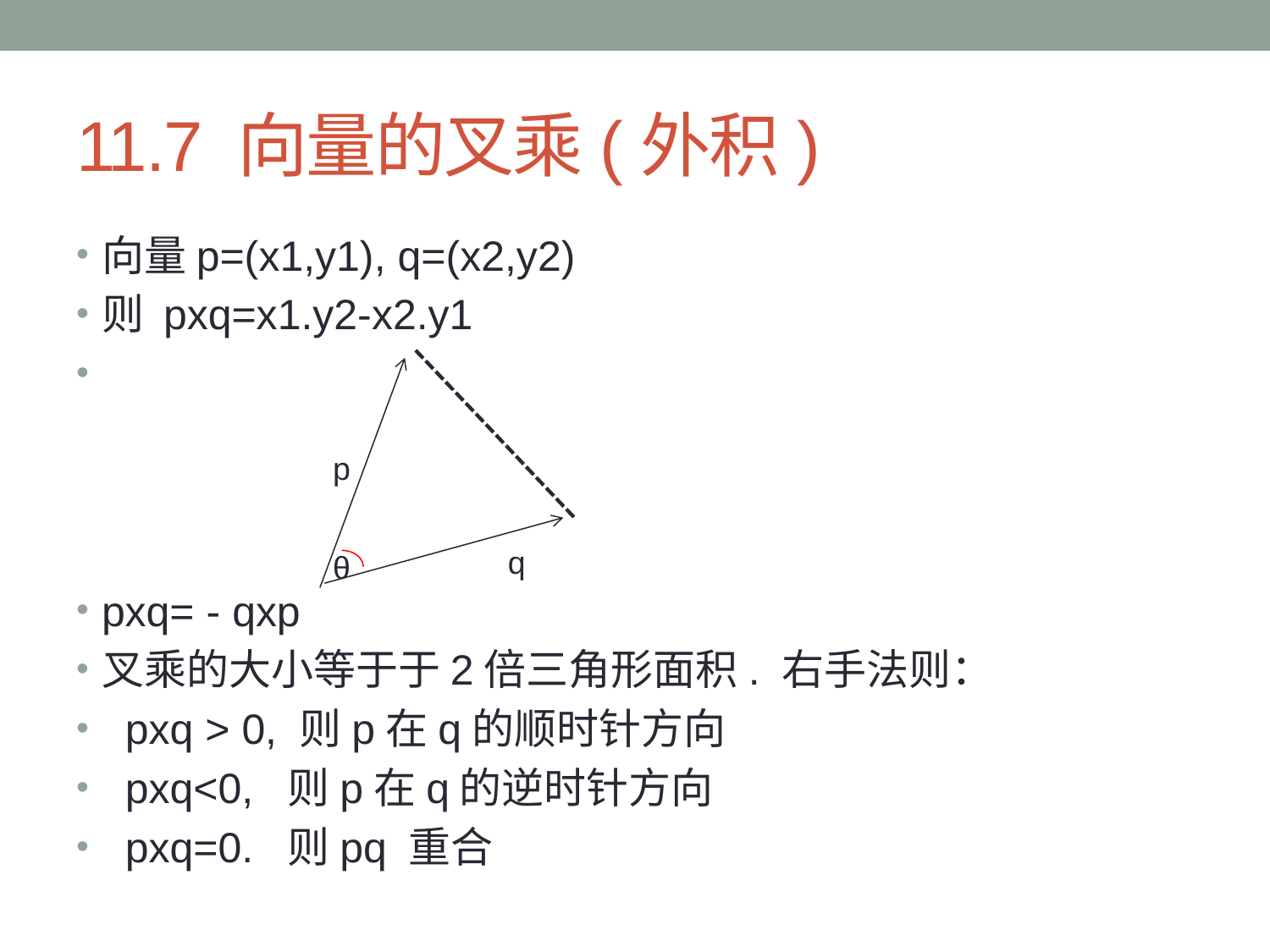

# 11.7 向量的叉乘(外积)
向量p=(x1,y1), q=(x2,y2)
则 pxq=x1.y2-x2.y1

pxq= - qxp
叉乘的大小等于于2倍三角形面积. 右手法则：
  pxq > 0, 则p在q的顺时针方向
  pxq<0,  则p在q的逆时针方向
  pxq=0.  则pq 重合

p
q
θ